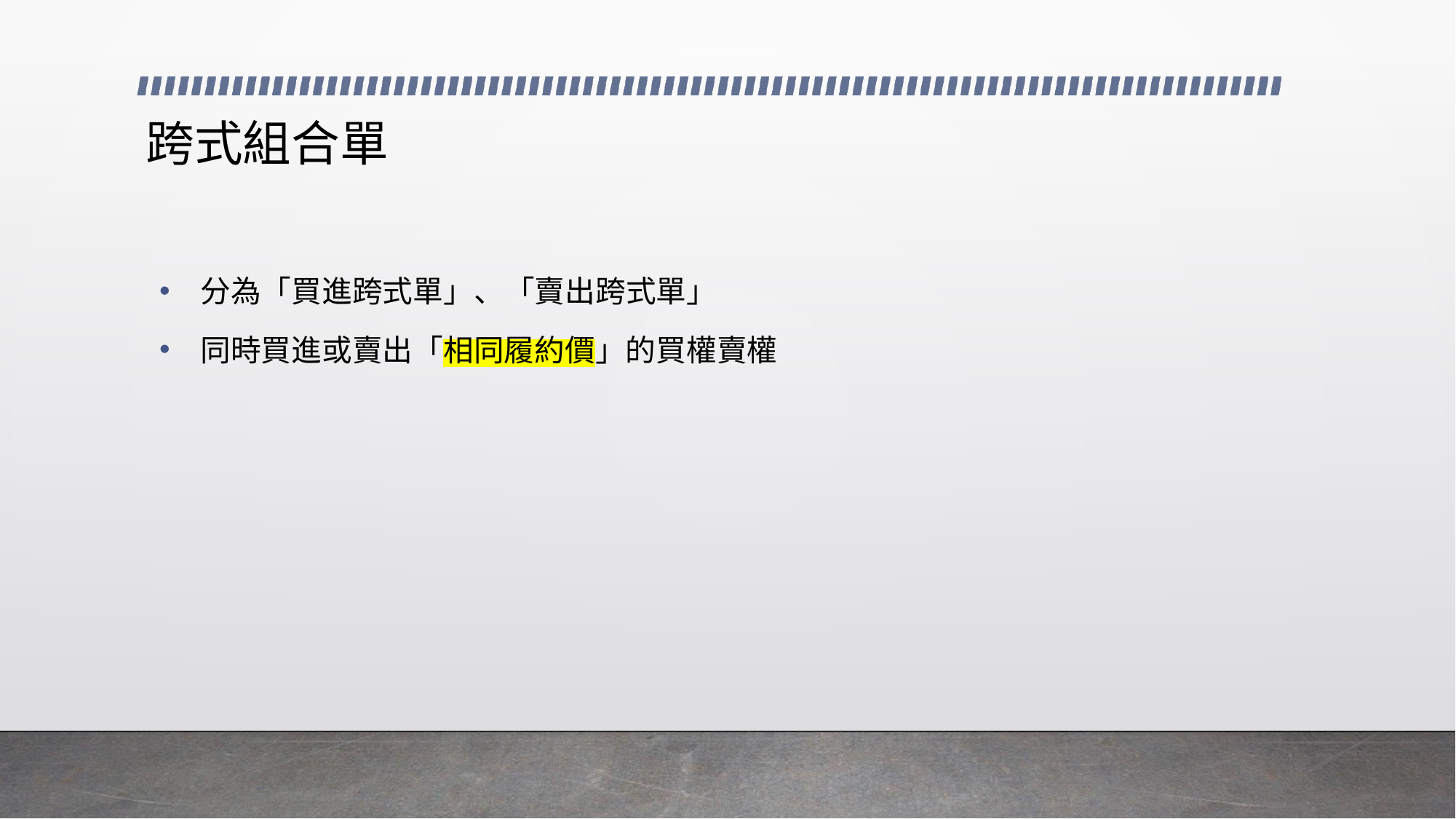

# 跨式組合單
分為「買進跨式單」、「賣出跨式單」
同時買進或賣出「相同履約價」的買權賣權